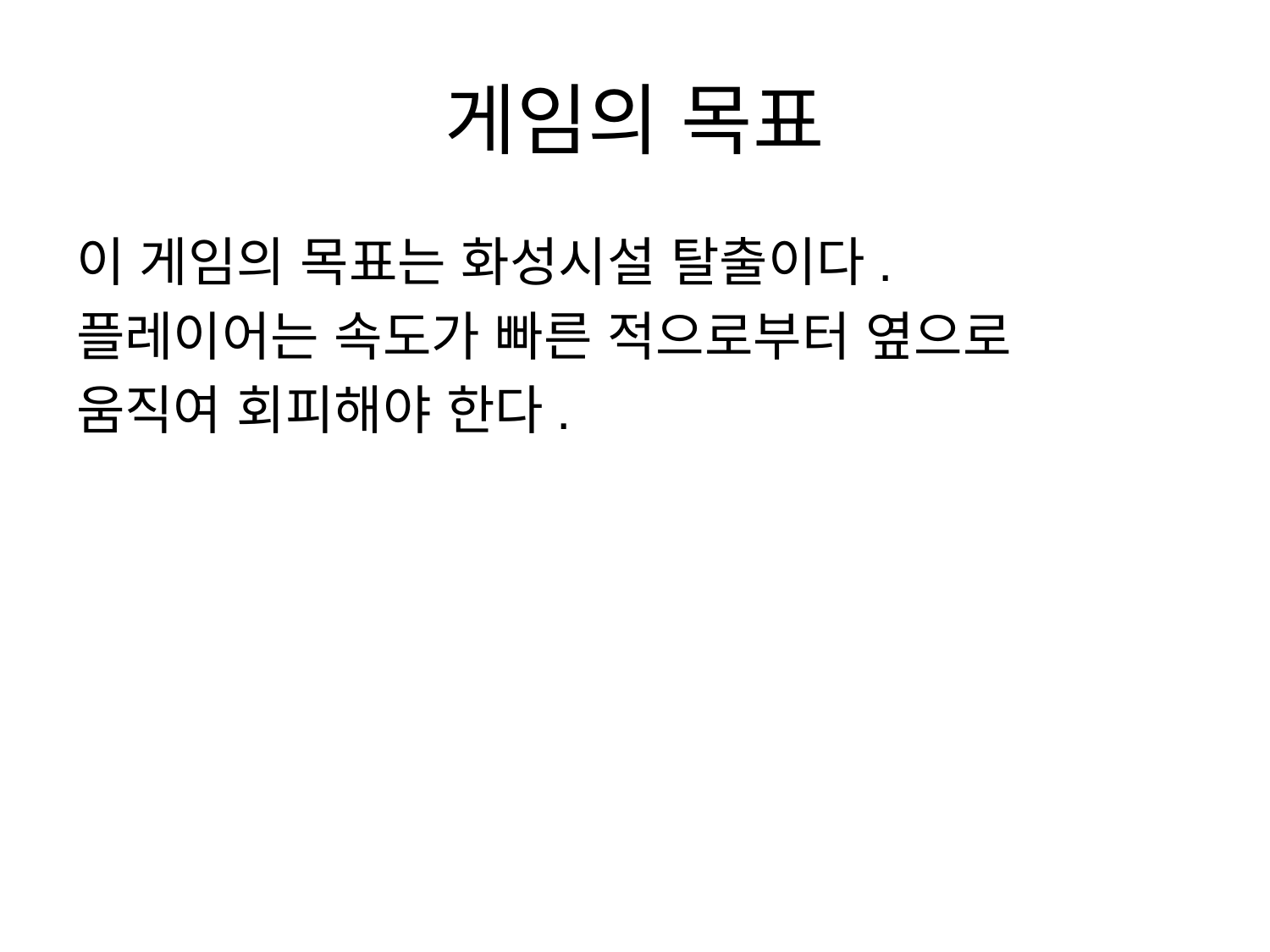

# 게임의 목표
이 게임의 목표는 화성시설 탈출이다.
플레이어는 속도가 빠른 적으로부터 옆으로
움직여 회피해야 한다.